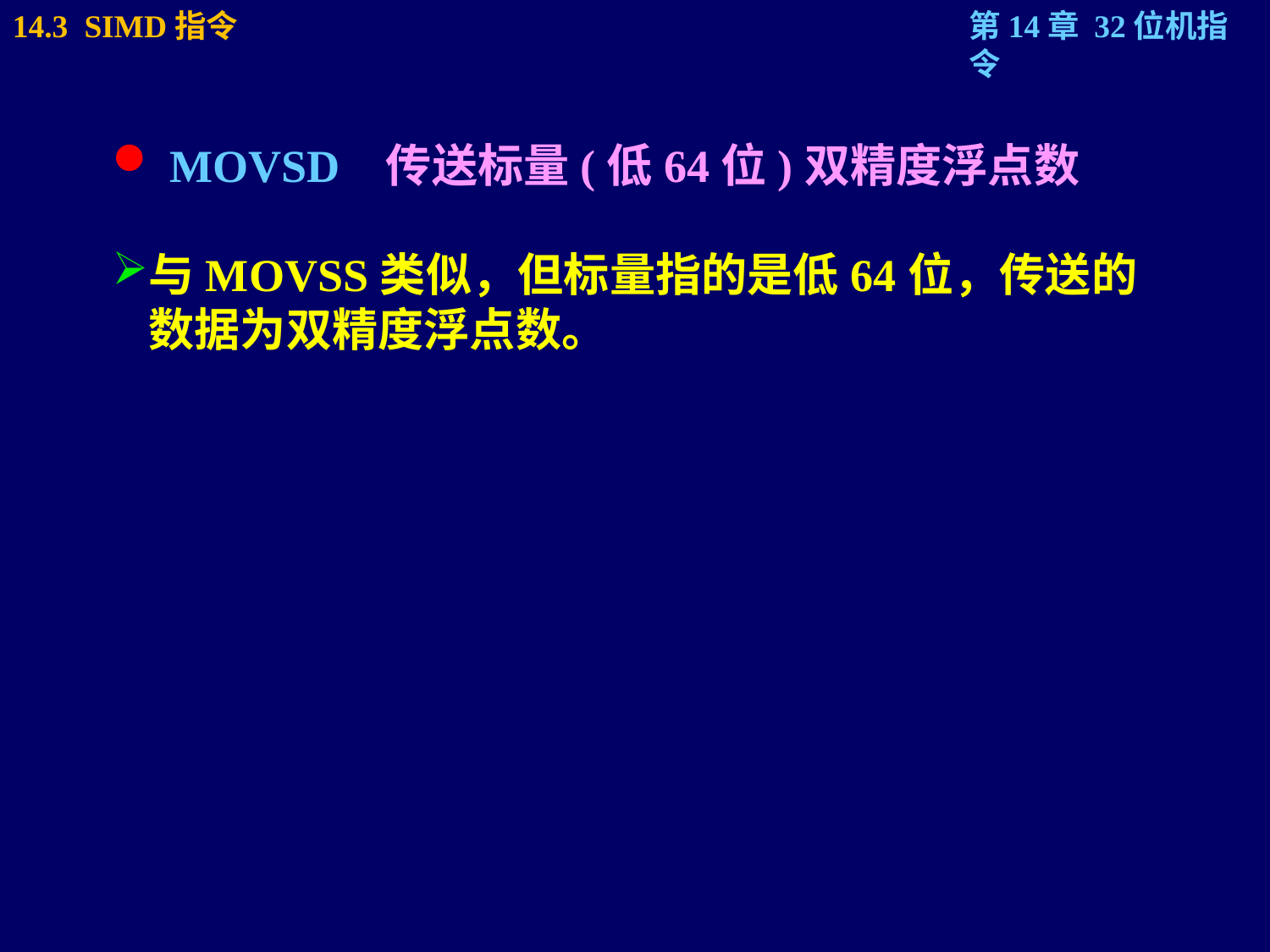

#
 MOVSD   传送标量(低64位)双精度浮点数

与MOVSS类似，但标量指的是低64位，传送的数据为双精度浮点数。